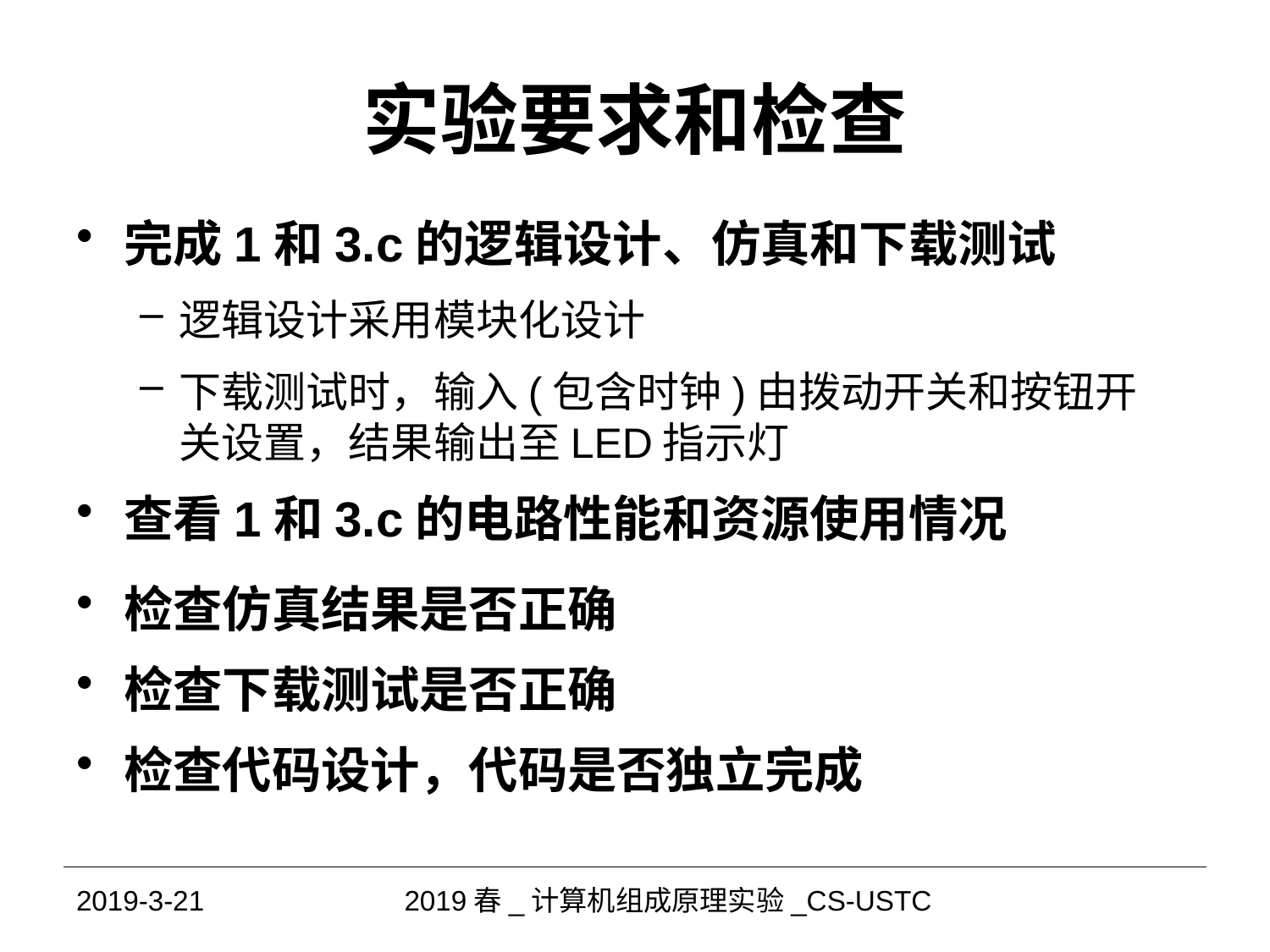

# 实验要求和检查
完成1和3.c的逻辑设计、仿真和下载测试
逻辑设计采用模块化设计
下载测试时，输入(包含时钟)由拨动开关和按钮开关设置，结果输出至LED指示灯
查看1和3.c的电路性能和资源使用情况
检查仿真结果是否正确
检查下载测试是否正确
检查代码设计，代码是否独立完成

2019-3-21
2019春_计算机组成原理实验_CS-USTC
13